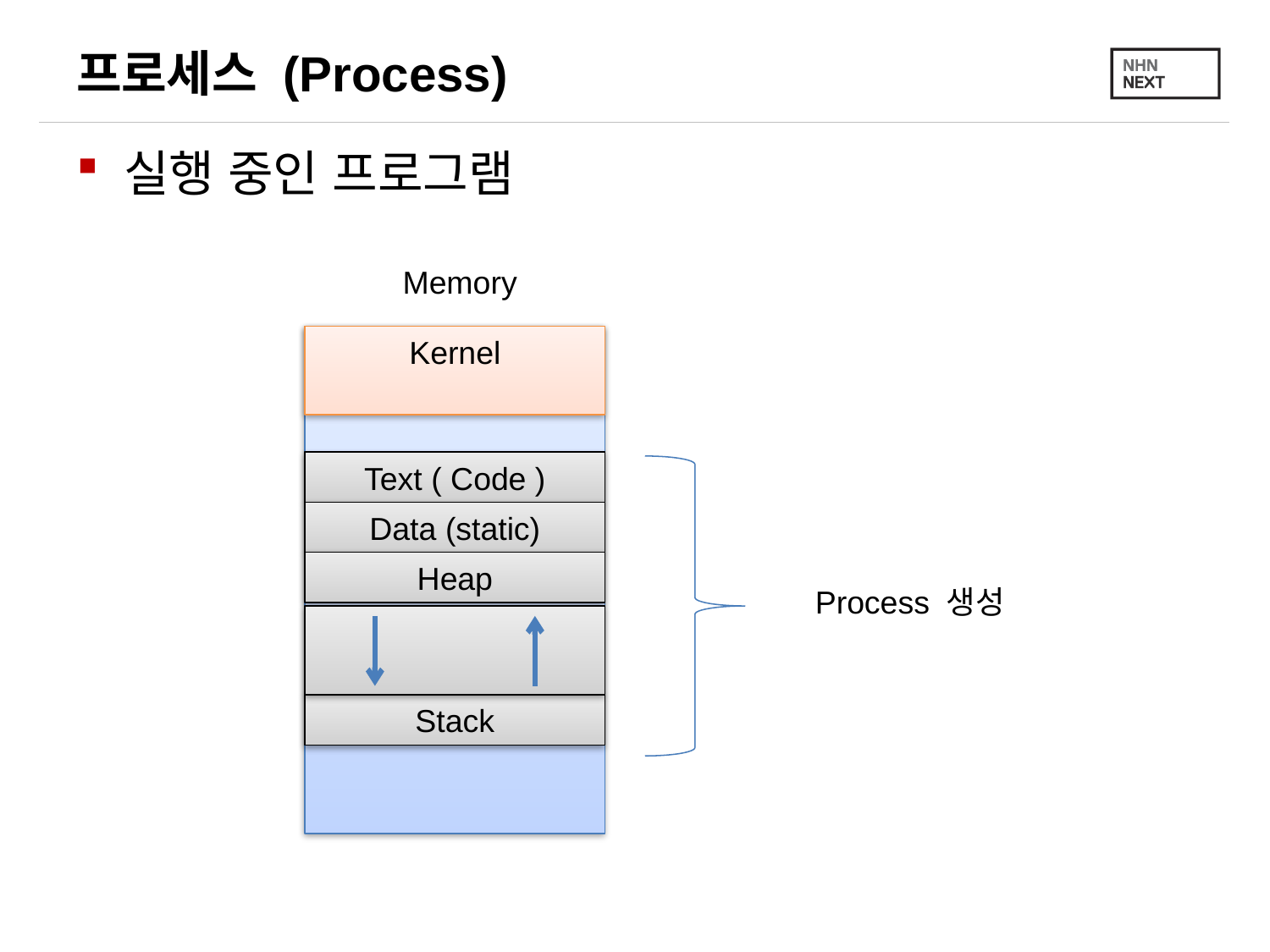

# 프로세스 (Process)
실행 중인 프로그램
Memory

Kernel

Text ( Code )

Data (static)
Heap
Process 생성

Stack